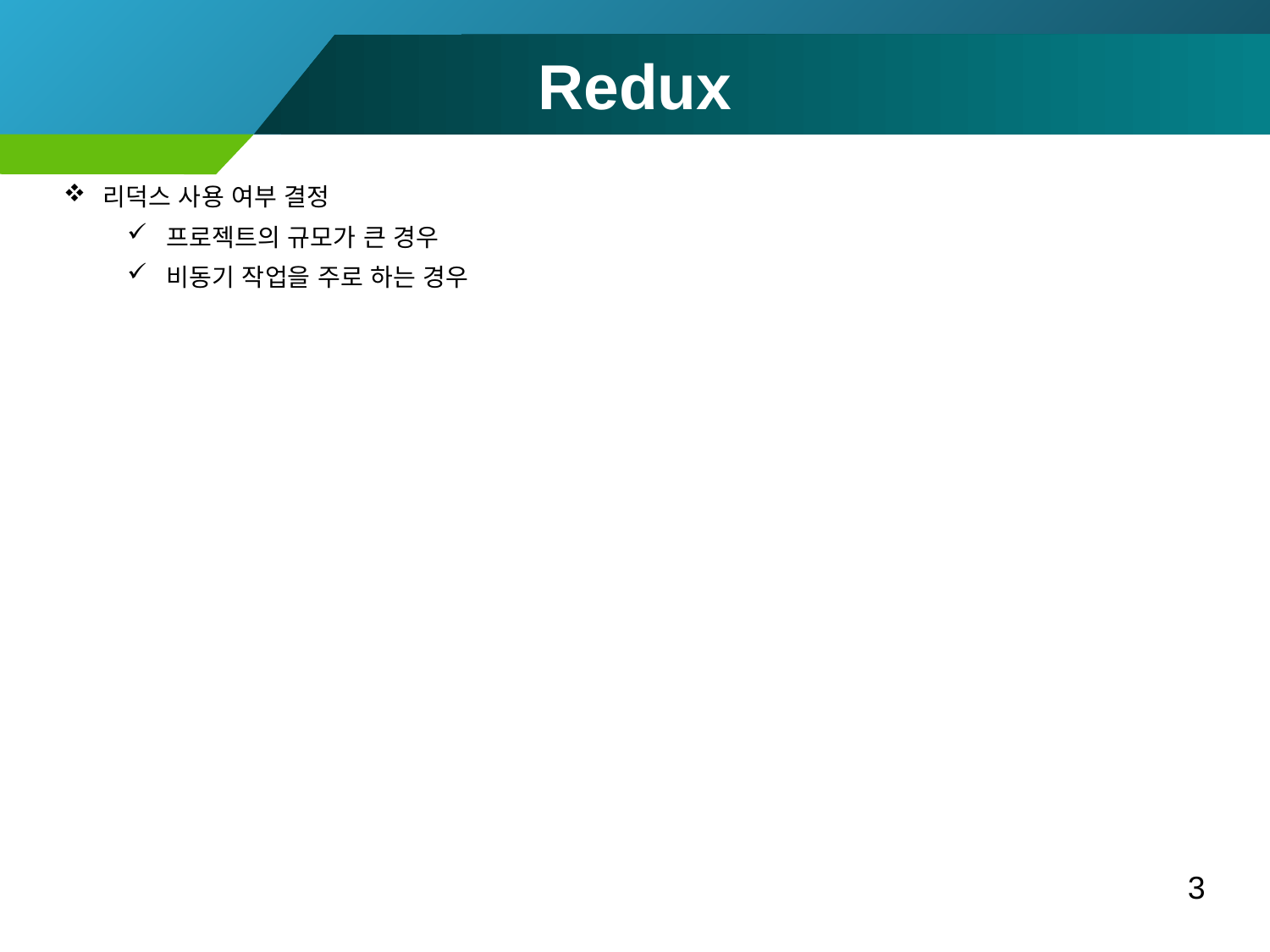

Redux
리덕스 사용 여부 결정
프로젝트의 규모가 큰 경우
비동기 작업을 주로 하는 경우
3